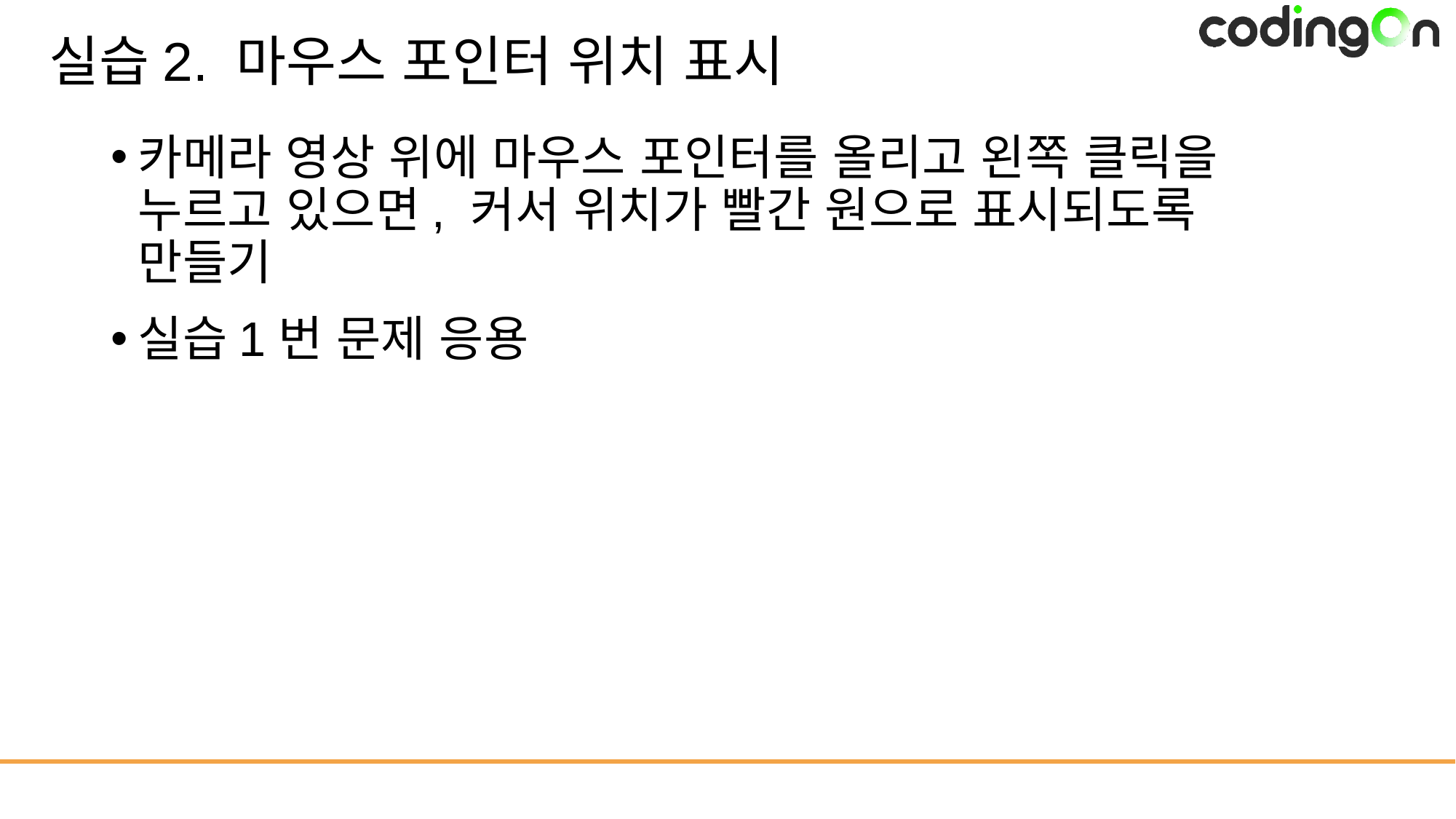

# 실습2. 마우스 포인터 위치 표시
카메라 영상 위에 마우스 포인터를 올리고 왼쪽 클릭을 누르고 있으면, 커서 위치가 빨간 원으로 표시되도록 만들기
실습1번 문제 응용